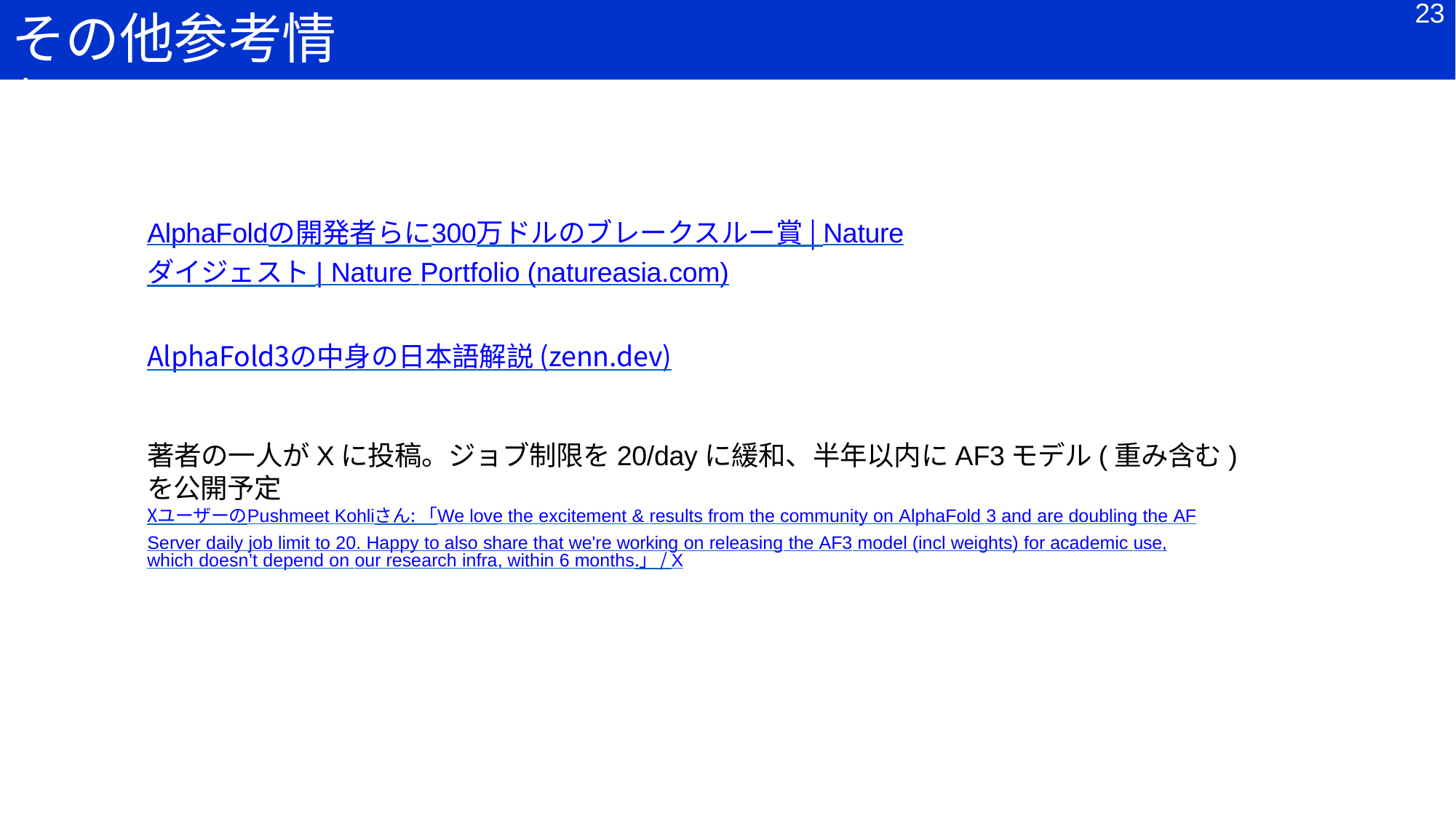

23
# その他参考情報
AlphaFoldの開発者らに300万ドルのブレークスルー賞 | Nature
ダイジェスト | Nature Portfolio (natureasia.com)
AlphaFold3の中身の日本語解説 (zenn.dev)
著者の一人がXに投稿。ジョブ制限を20/dayに緩和、半年以内にAF3モデル(重み含む)を公開予定
XユーザーのPushmeet Kohliさん: 「We love the excitement & results from the community on AlphaFold 3 and are doubling the AF
Server daily job limit to 20. Happy to also share that we're working on releasing the AF3 model (incl weights) for academic use,
which doesn’t depend on our research infra, within 6 months.」 / X